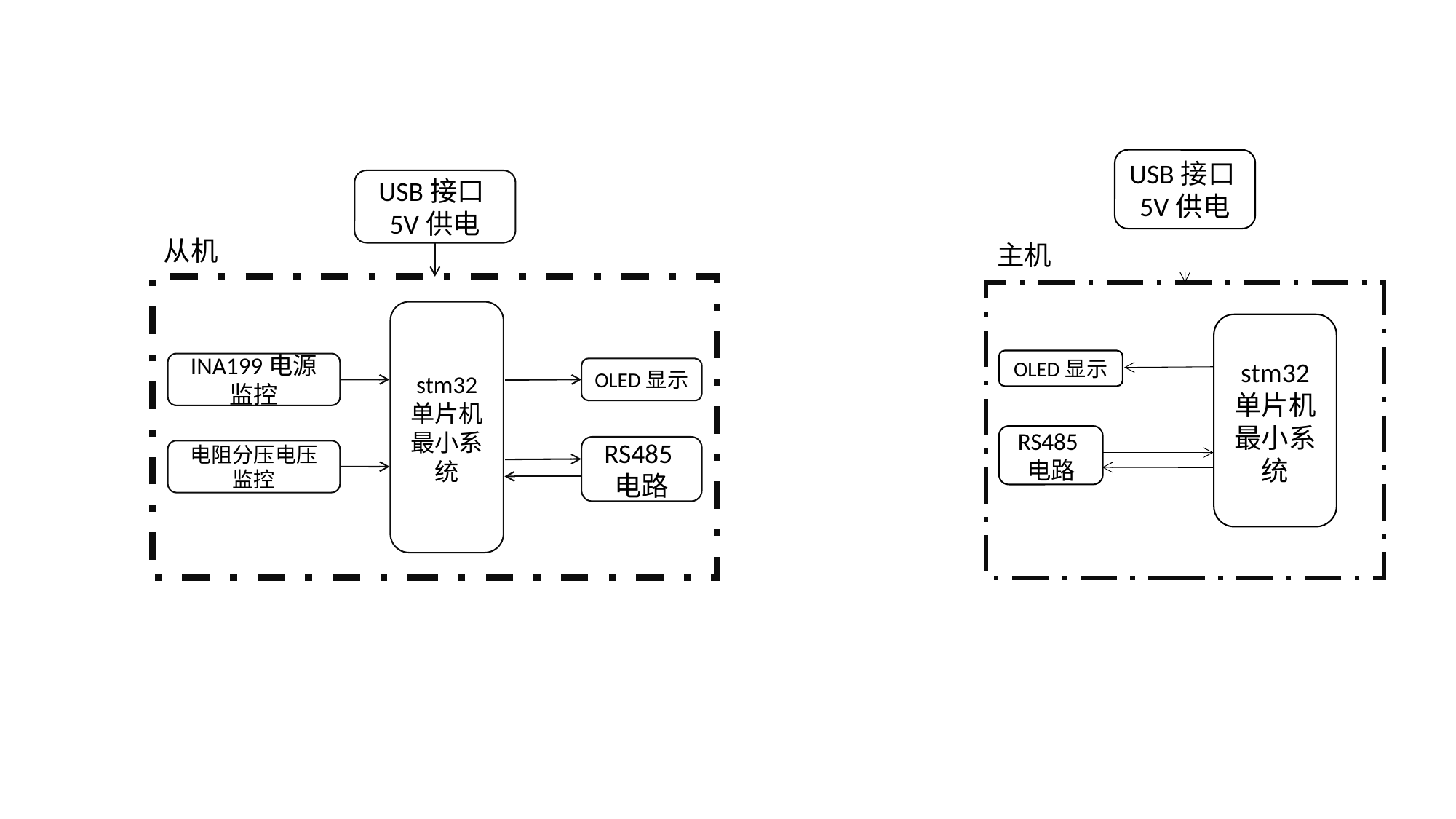

USB接口5V供电
主机

stm32
单片机
最小系统
OLED显示
RS485电路
USB接口5V供电
从机

stm32
单片机
最小系统
INA199电源监控
OLED显示
RS485电路
电阻分压电压监控